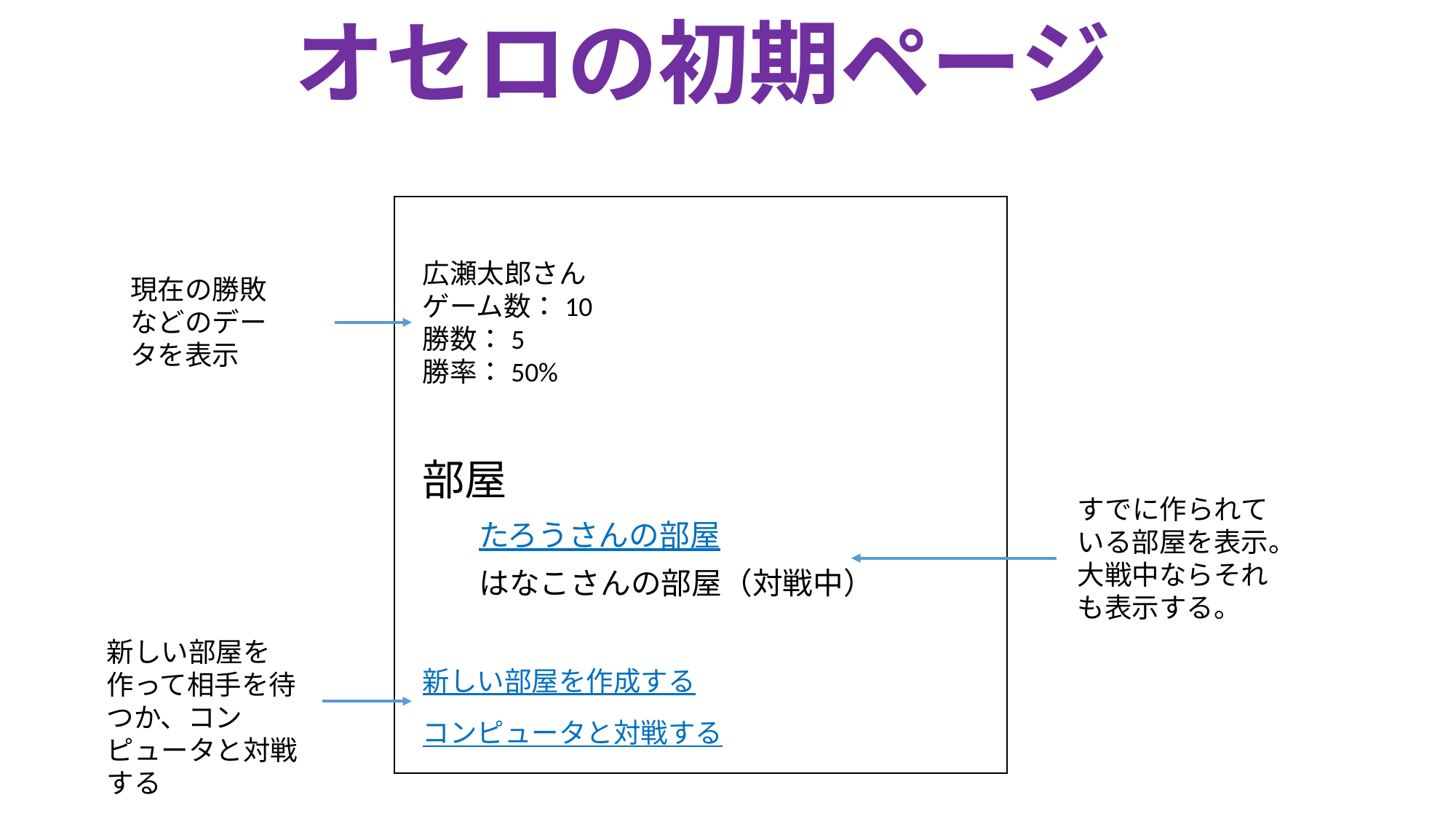

オセロの初期ページ

広瀬太郎さん
ゲーム数：10
勝数：5
勝率：50%
現在の勝敗などのデータを表示
部屋
すでに作られている部屋を表示。
大戦中ならそれも表示する。
たろうさんの部屋
はなこさんの部屋（対戦中）
新しい部屋を作って相手を待つか、コンピュータと対戦する
新しい部屋を作成する
コンピュータと対戦する